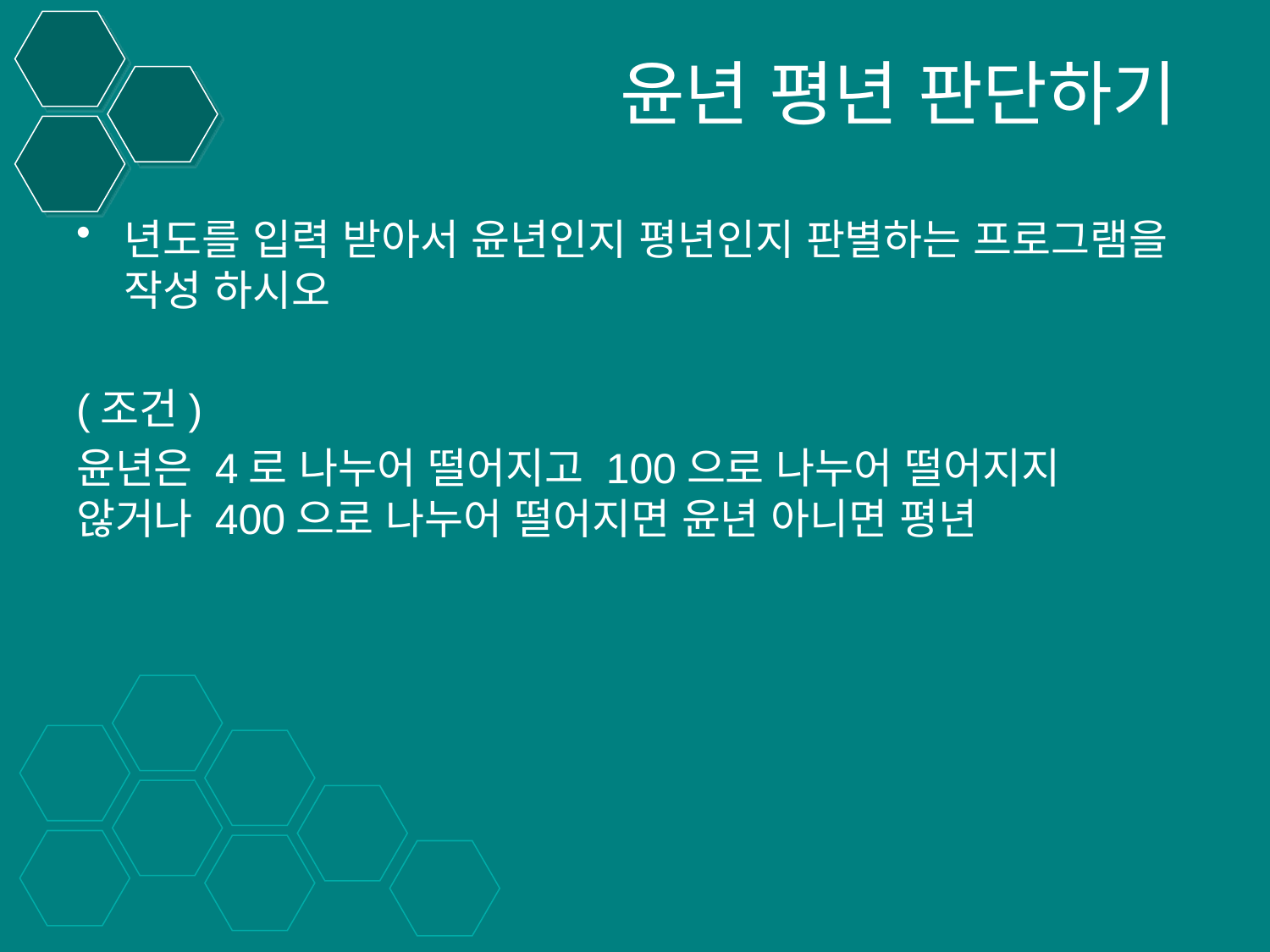

# 윤년 평년 판단하기
년도를 입력 받아서 윤년인지 평년인지 판별하는 프로그램을 작성 하시오

(조건)
윤년은 4로 나누어 떨어지고 100으로 나누어 떨어지지 않거나 400으로 나누어 떨어지면 윤년 아니면 평년